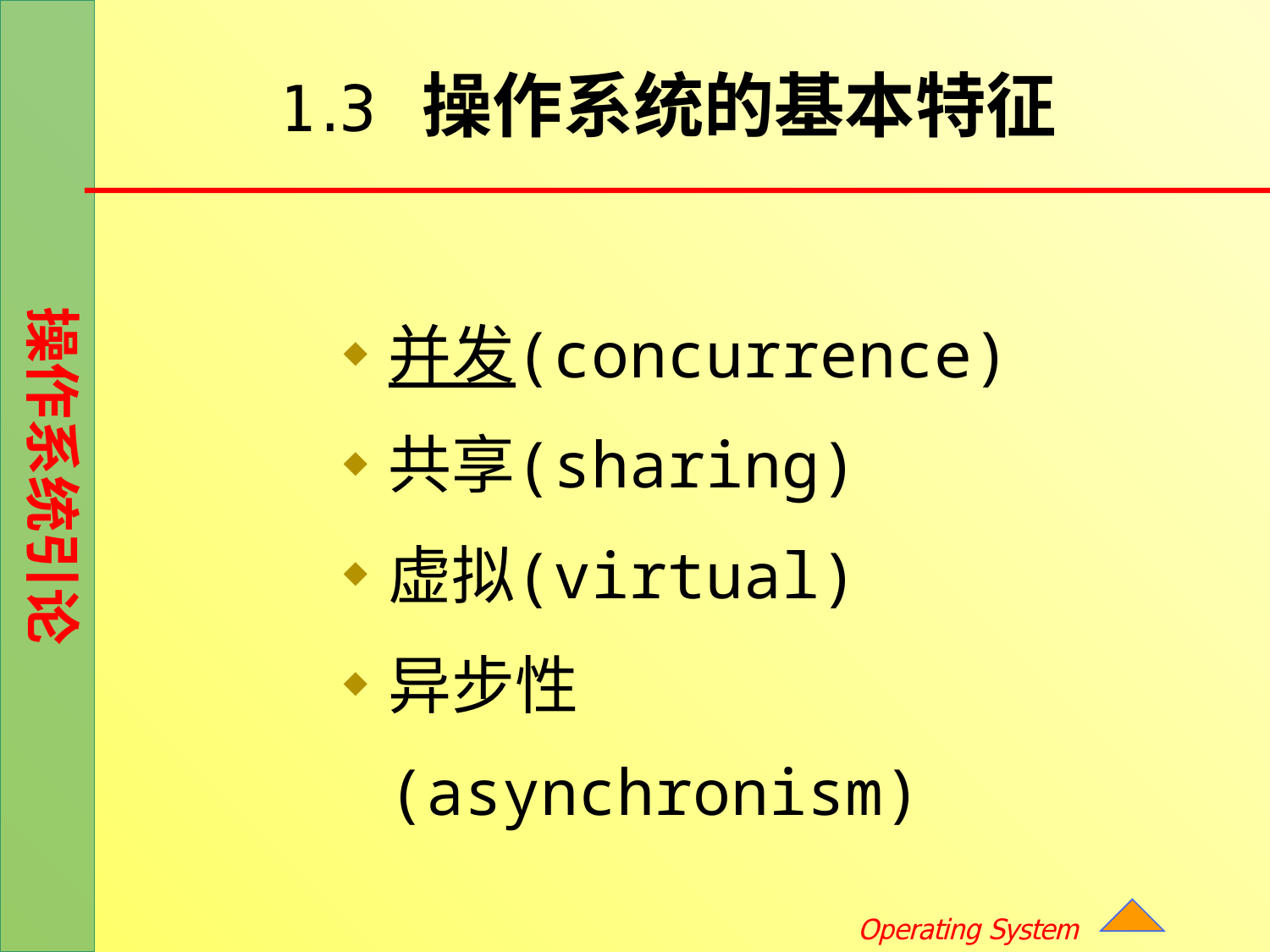

# 1.3  操作系统的基本特征

并发(concurrence)
共享(sharing)
虚拟(virtual)
异步性(asynchronism)
Operating System
16